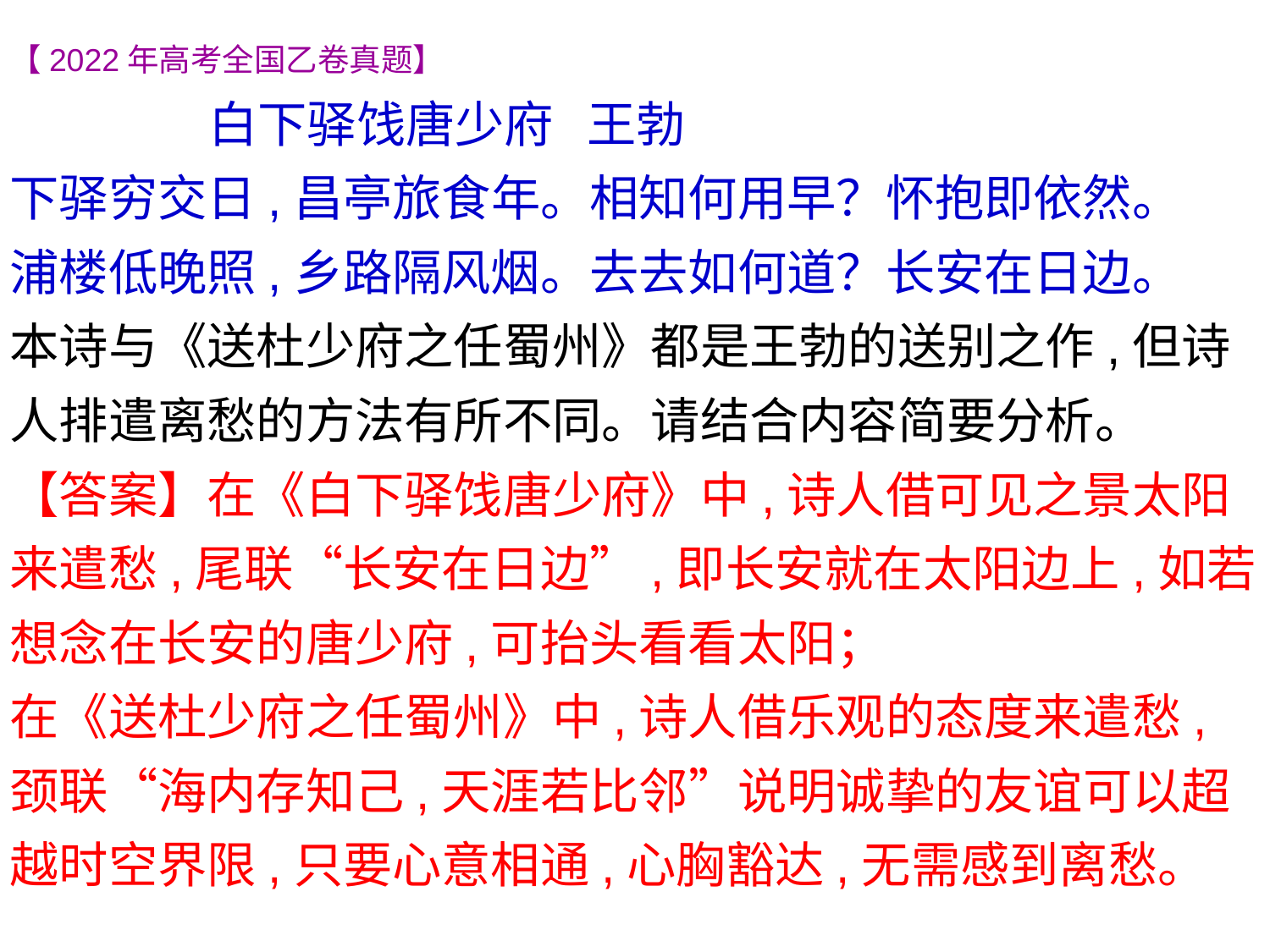

【2022年高考全国乙卷真题】
                 白下驿饯唐少府   王勃
下驿穷交日,昌亭旅食年。相知何用早？怀抱即依然。
浦楼低晚照,乡路隔风烟。去去如何道？长安在日边。
本诗与《送杜少府之任蜀州》都是王勃的送别之作,但诗人排遣离愁的方法有所不同。请结合内容简要分析。
【答案】在《白下驿饯唐少府》中,诗人借可见之景太阳来遣愁,尾联“长安在日边”,即长安就在太阳边上,如若想念在长安的唐少府,可抬头看看太阳；
在《送杜少府之任蜀州》中,诗人借乐观的态度来遣愁,颈联“海内存知己,天涯若比邻”说明诚挚的友谊可以超越时空界限,只要心意相通,心胸豁达,无需感到离愁。